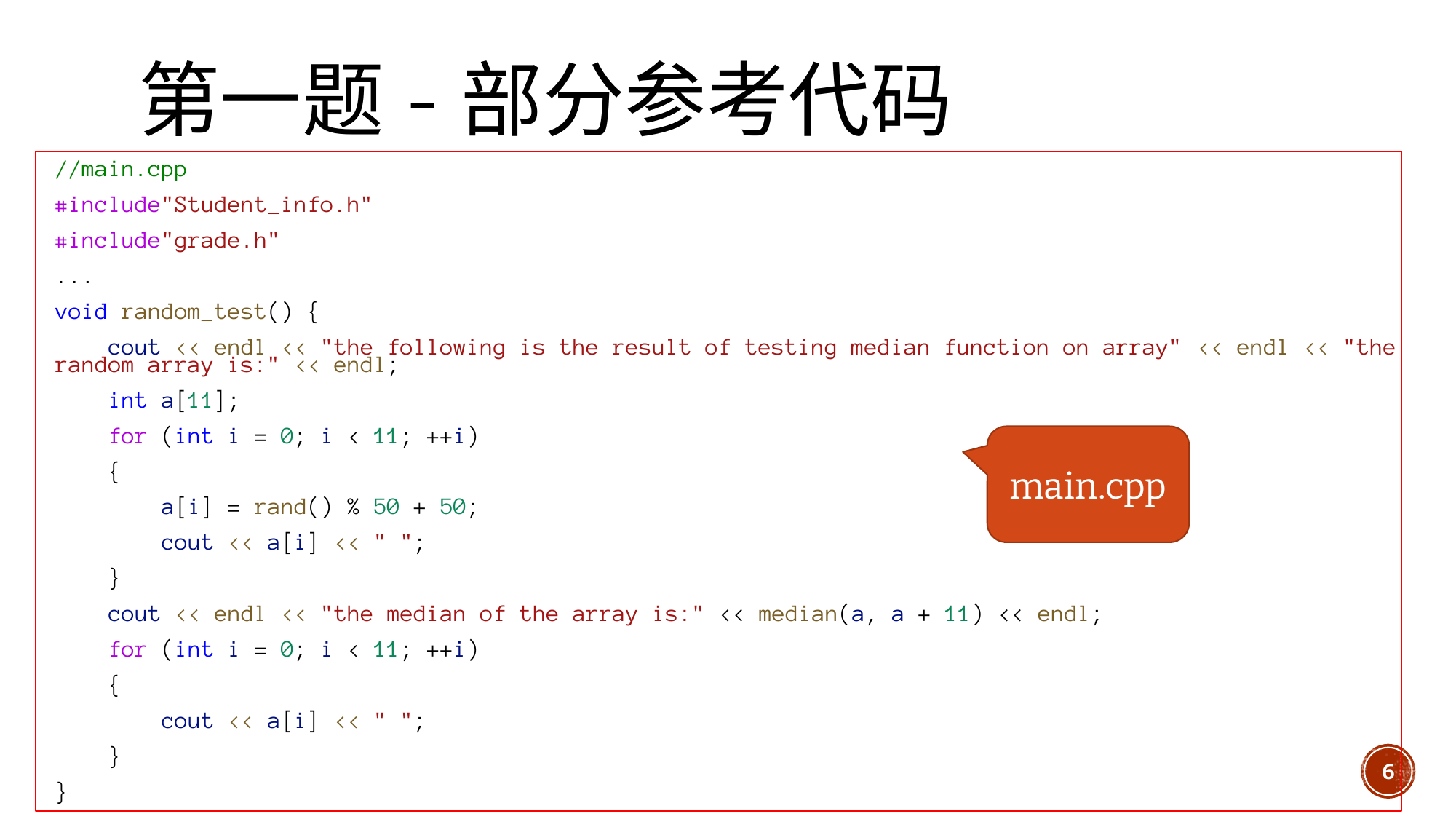

# 第一题-部分参考代码

//main.cpp
#include"Student_info.h"
#include"grade.h"
...
void random_test() {
    cout << endl << "the following is the result of testing median function on array" << endl << "the random array is:" << endl;
    int a[11];
    for (int i = 0; i < 11; ++i)
    {
        a[i] = rand() % 50 + 50;
        cout << a[i] << " ";
    }
    cout << endl << "the median of the array is:" << median(a, a + 11) << endl;
    for (int i = 0; i < 11; ++i)
    {
        cout << a[i] << " ";
    }
}

main.cpp
6